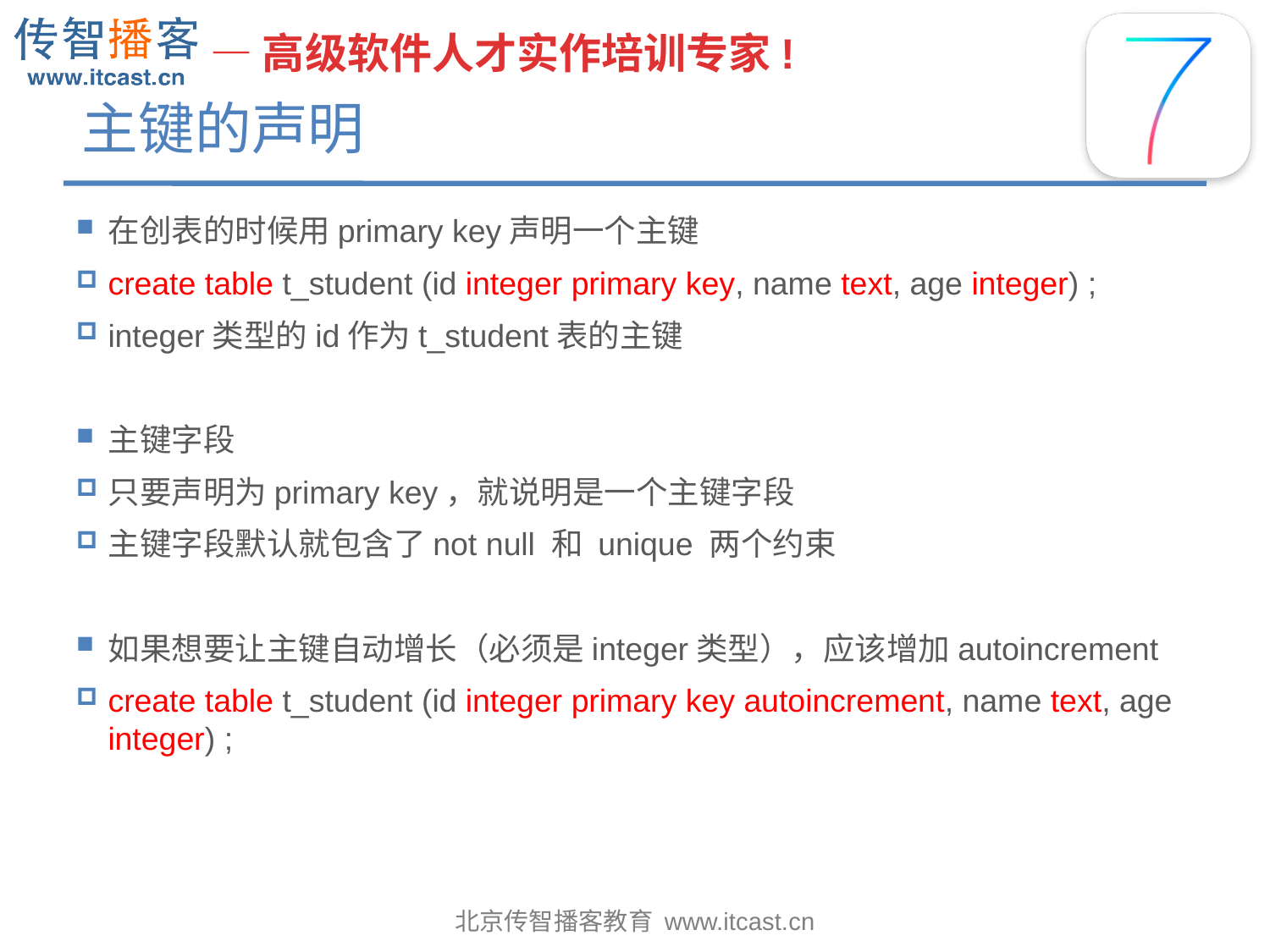

# 主键的声明
在创表的时候用primary key声明一个主键
create table t_student (id integer primary key, name text, age integer) ;
integer类型的id作为t_student表的主键

主键字段
只要声明为primary key，就说明是一个主键字段
主键字段默认就包含了not null 和 unique 两个约束

如果想要让主键自动增长（必须是integer类型），应该增加autoincrement
create table t_student (id integer primary key autoincrement, name text, age integer) ;